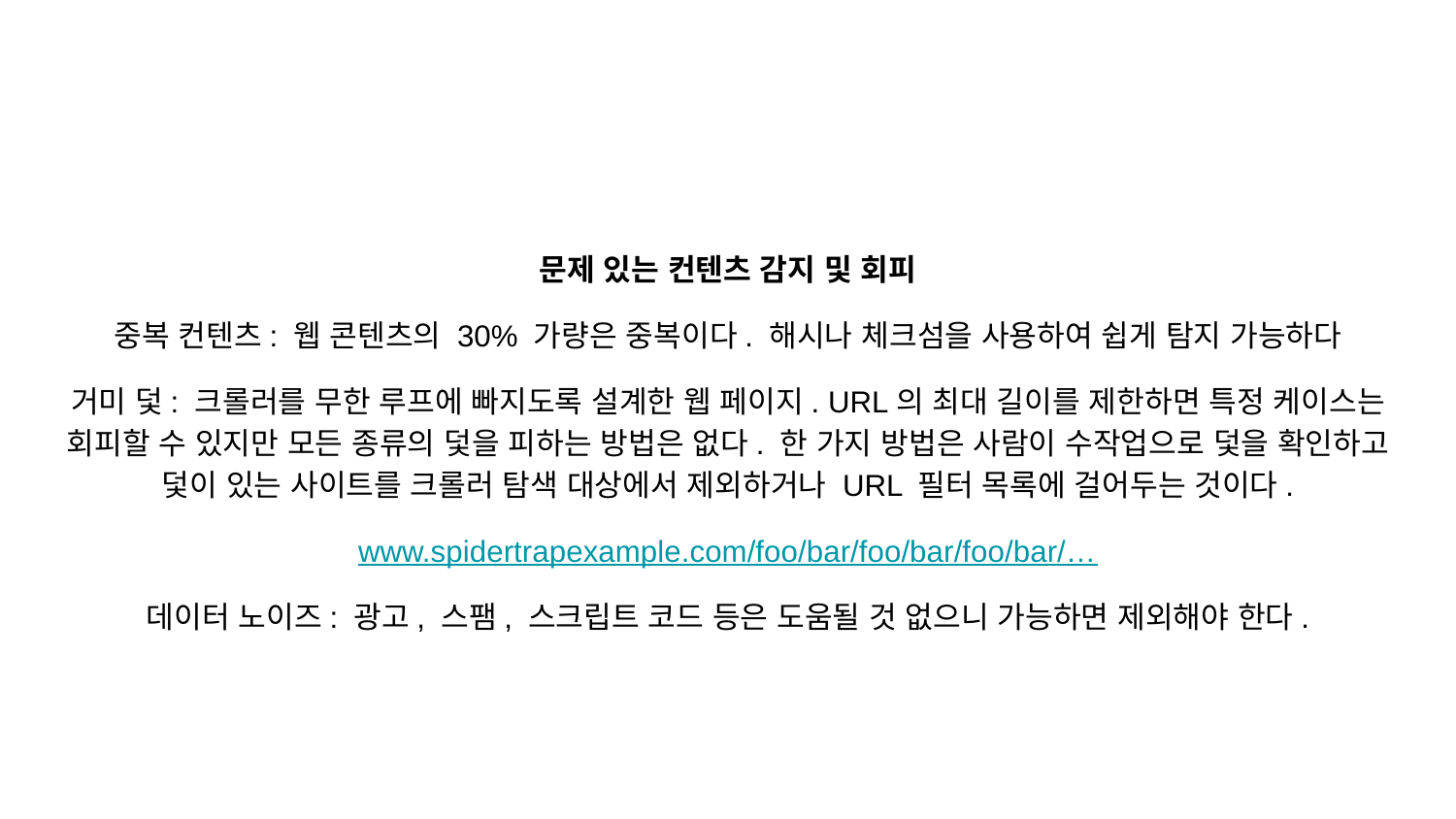

문제 있는 컨텐츠 감지 및 회피
중복 컨텐츠: 웹 콘텐츠의 30% 가량은 중복이다. 해시나 체크섬을 사용하여 쉽게 탐지 가능하다
거미 덫: 크롤러를 무한 루프에 빠지도록 설계한 웹 페이지. URL의 최대 길이를 제한하면 특정 케이스는 회피할 수 있지만 모든 종류의 덫을 피하는 방법은 없다. 한 가지 방법은 사람이 수작업으로 덫을 확인하고 덫이 있는 사이트를 크롤러 탐색 대상에서 제외하거나 URL 필터 목록에 걸어두는 것이다.
www.spidertrapexample.com/foo/bar/foo/bar/foo/bar/…
데이터 노이즈: 광고, 스팸, 스크립트 코드 등은 도움될 것 없으니 가능하면 제외해야 한다.